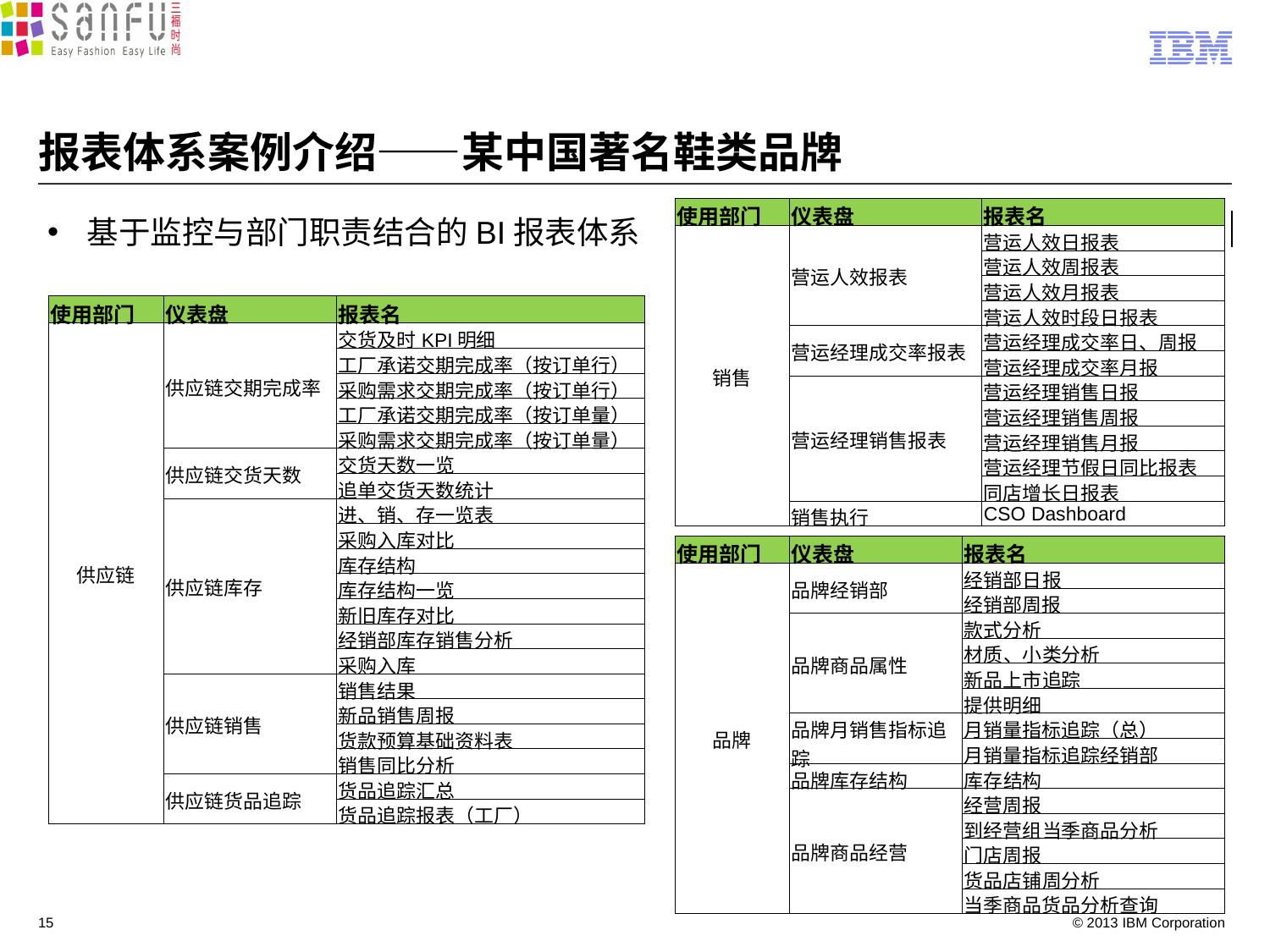

# 报表体系案例介绍——某中国著名鞋类品牌
| 使用部门 | 仪表盘 | 报表名 |
| --- | --- | --- |
| 销售 | 营运人效报表 | 营运人效日报表 |
|  |  | 营运人效周报表 |
|  |  | 营运人效月报表 |
|  |  | 营运人效时段日报表 |
|  | 营运经理成交率报表 | 营运经理成交率日、周报 |
|  |  | 营运经理成交率月报 |
|  | 营运经理销售报表 | 营运经理销售日报 |
|  |  | 营运经理销售周报 |
|  |  | 营运经理销售月报 |
|  |  | 营运经理节假日同比报表 |
|  |  | 同店增长日报表 |
|  | 销售执行 | CSO Dashboard |
基于监控与部门职责结合的BI报表体系
| 使用部门 | 仪表盘 | 报表名 |
| --- | --- | --- |
| 供应链 | 供应链交期完成率 | 交货及时KPI明细 |
|  |  | 工厂承诺交期完成率（按订单行） |
|  |  | 采购需求交期完成率（按订单行） |
|  |  | 工厂承诺交期完成率（按订单量） |
|  |  | 采购需求交期完成率（按订单量） |
|  | 供应链交货天数 | 交货天数一览 |
|  |  | 追单交货天数统计 |
|  | 供应链库存 | 进、销、存一览表 |
|  |  | 采购入库对比 |
|  |  | 库存结构 |
|  |  | 库存结构一览 |
|  |  | 新旧库存对比 |
|  |  | 经销部库存销售分析 |
|  |  | 采购入库 |
|  | 供应链销售 | 销售结果 |
|  |  | 新品销售周报 |
|  |  | 货款预算基础资料表 |
|  |  | 销售同比分析 |
|  | 供应链货品追踪 | 货品追踪汇总 |
|  |  | 货品追踪报表（工厂） |
| 使用部门 | 仪表盘 | 报表名 |
| --- | --- | --- |
| 品牌 | 品牌经销部 | 经销部日报 |
|  |  | 经销部周报 |
|  | 品牌商品属性 | 款式分析 |
|  |  | 材质、小类分析 |
|  |  | 新品上市追踪 |
|  |  | 提供明细 |
|  | 品牌月销售指标追踪 | 月销量指标追踪（总） |
|  |  | 月销量指标追踪经销部 |
|  | 品牌库存结构 | 库存结构 |
|  | 品牌商品经营 | 经营周报 |
|  |  | 到经营组当季商品分析 |
|  |  | 门店周报 |
|  |  | 货品店铺周分析 |
|  |  | 当季商品货品分析查询 |
15